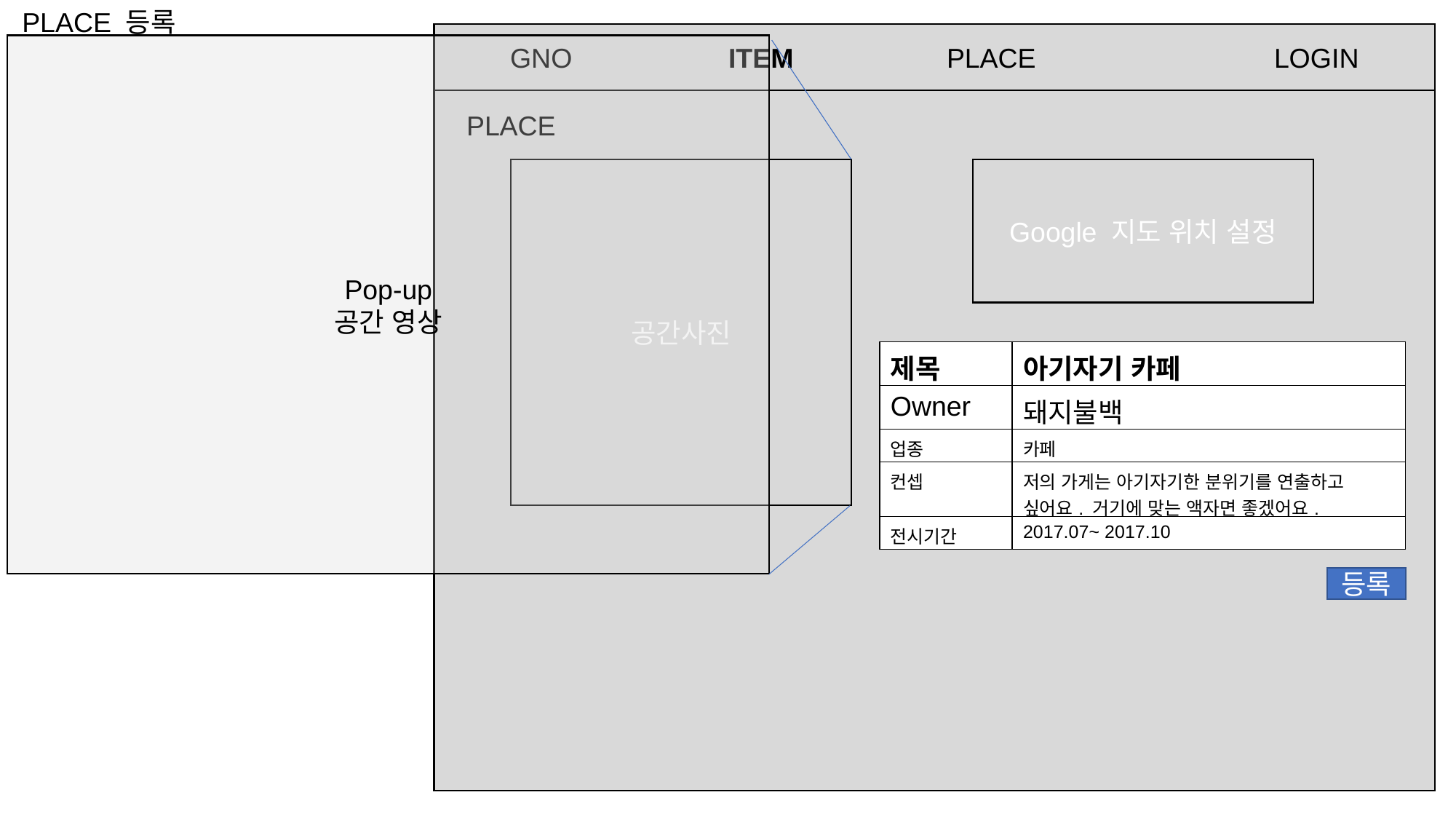

PLACE 등록

GNO		ITEM		PLACE			LOGIN
Pop-up
공간 영상
PLACE
공간사진
Google 지도 위치 설정
| 제목 | 아기자기 카페 |
| --- | --- |
| Owner | 돼지불백 |
| 업종 | 카페 |
| 컨셉 | 저의 가게는 아기자기한 분위기를 연출하고 싶어요. 거기에 맞는 액자면 좋겠어요. |
| 전시기간 | 2017.07~ 2017.10 |
등록